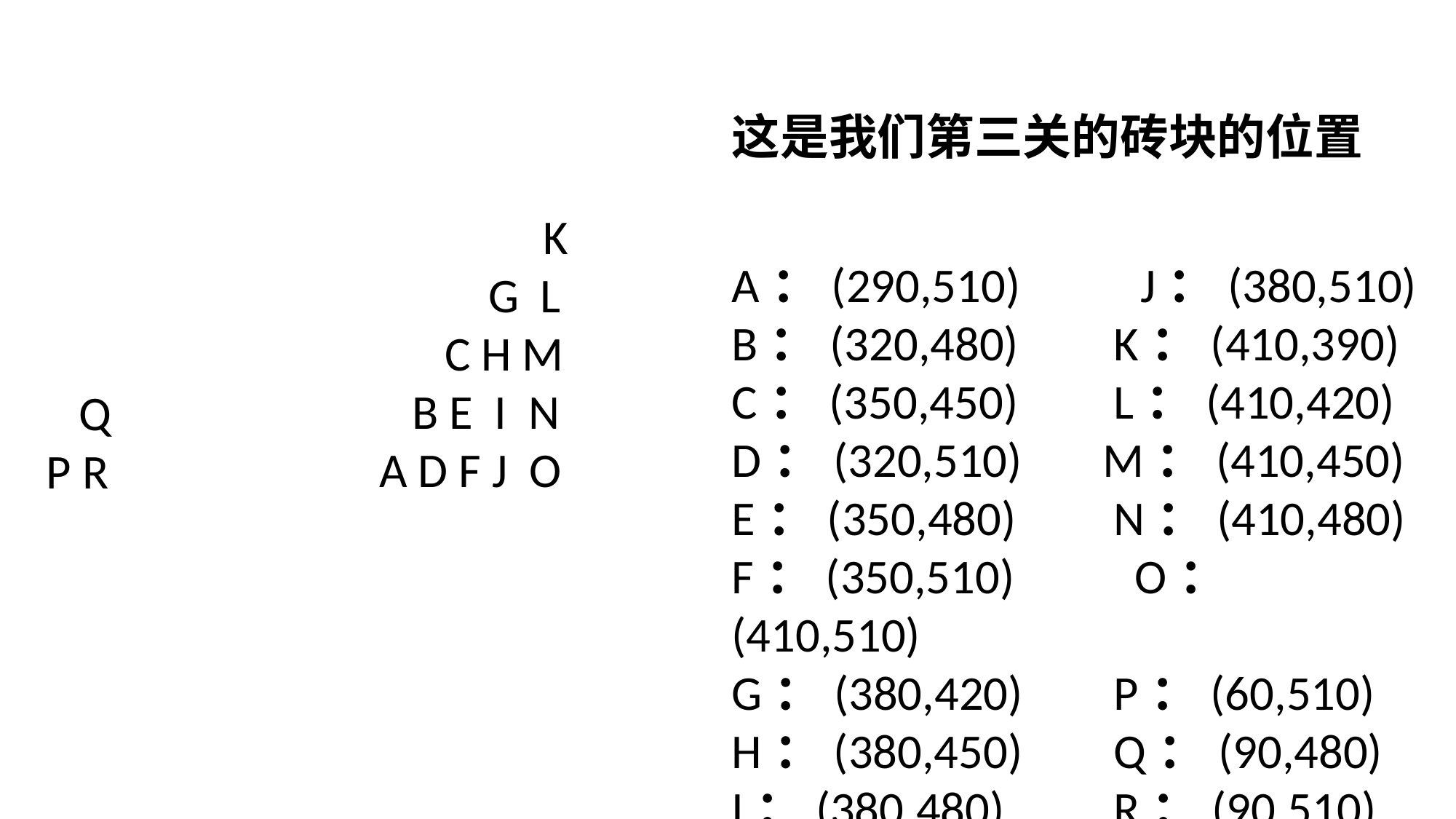

这是我们第三关的砖块的位置

               K
          G  L
      C H M
   B E  I  N
A D F J  O
A：(290,510)           J：(380,510)
B：(320,480)	     K：(410,390)
C：(350,450)	     L：(410,420)
D：(320,510)	    M：(410,450)
E：(350,480)	     N：(410,480)
F：(350,510)           O：(410,510)
G：(380,420)	     P：(60,510)
H：(380,450)	     Q：(90,480)
I：(380,480)	     R：(90,510)
   Q
P R